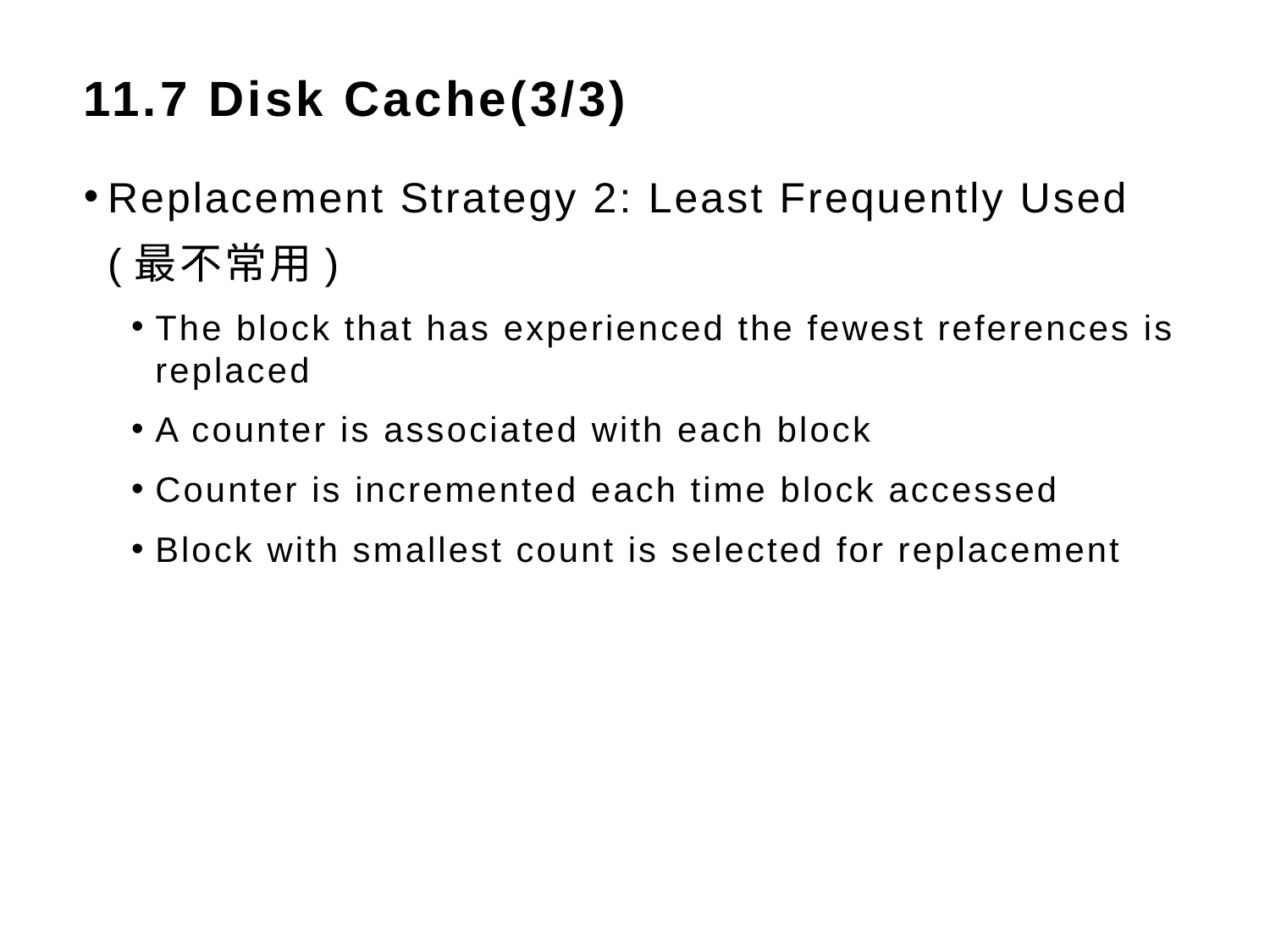

# 11.7 Disk Cache(3/3)
Replacement Strategy 2: Least Frequently Used (最不常用)
The block that has experienced the fewest references is replaced
A counter is associated with each block
Counter is incremented each time block accessed
Block with smallest count is selected for replacement